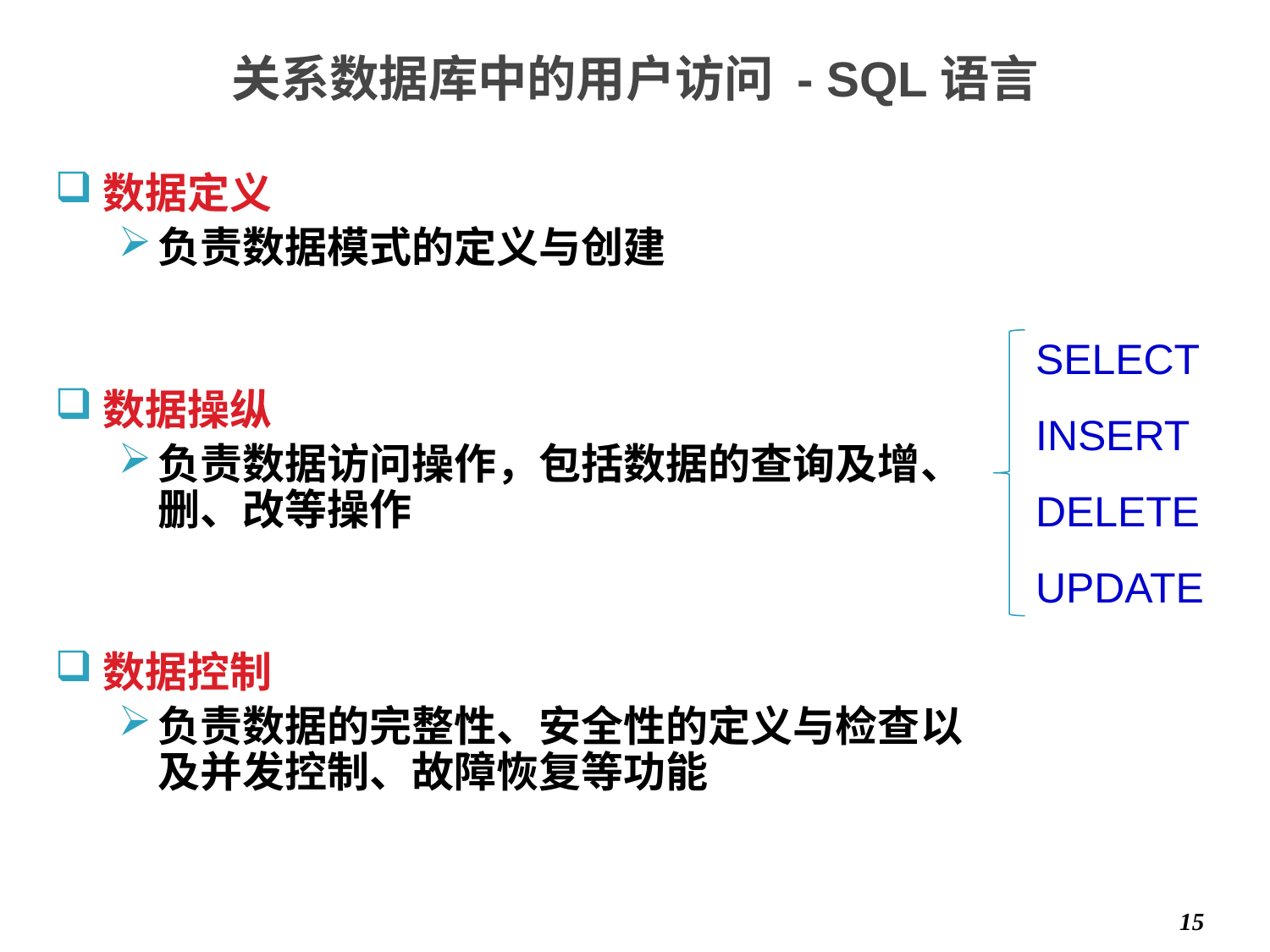

# 关系数据库中的用户访问 - SQL语言
数据定义
负责数据模式的定义与创建

数据操纵
负责数据访问操作，包括数据的查询及增、删、改等操作

数据控制
负责数据的完整性、安全性的定义与检查以及并发控制、故障恢复等功能
SELECT
INSERT
DELETE
UPDATE

15